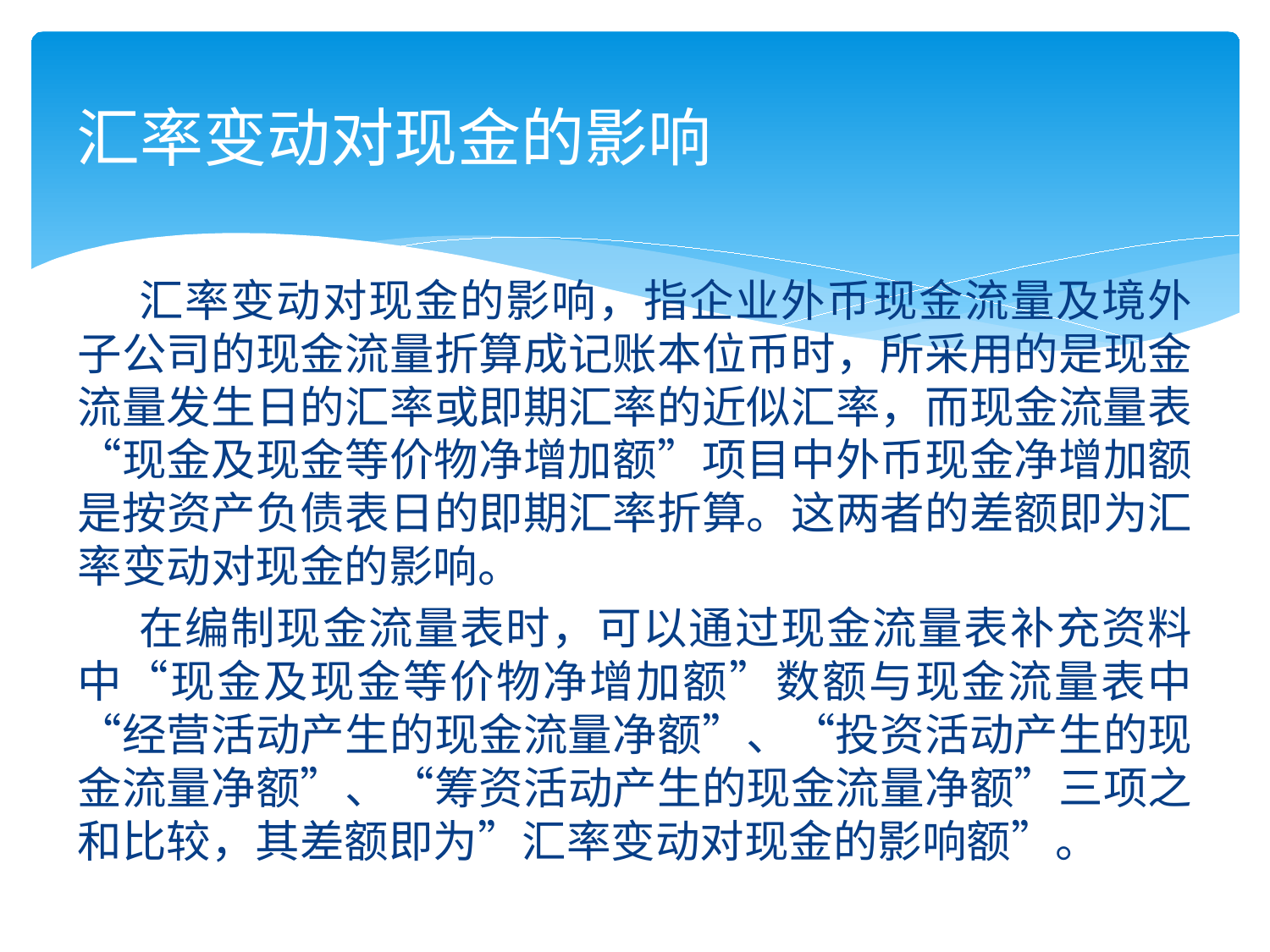

# 汇率变动对现金的影响
汇率变动对现金的影响，指企业外币现金流量及境外子公司的现金流量折算成记账本位币时，所采用的是现金流量发生日的汇率或即期汇率的近似汇率，而现金流量表“现金及现金等价物净增加额”项目中外币现金净增加额是按资产负债表日的即期汇率折算。这两者的差额即为汇率变动对现金的影响。
在编制现金流量表时，可以通过现金流量表补充资料中“现金及现金等价物净增加额”数额与现金流量表中“经营活动产生的现金流量净额”、“投资活动产生的现金流量净额”、“筹资活动产生的现金流量净额”三项之和比较，其差额即为”汇率变动对现金的影响额”。